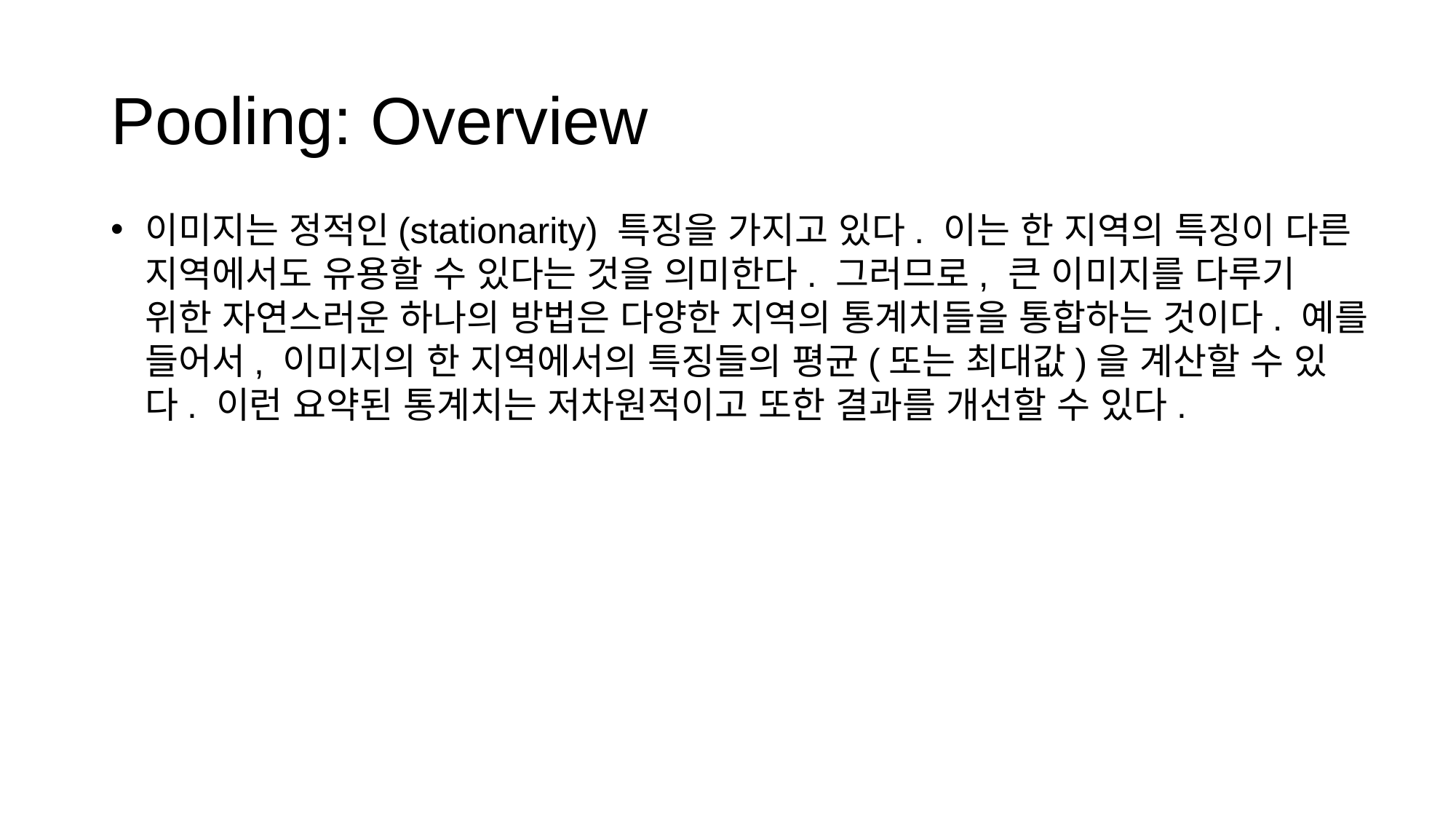

# Pooling: Overview
이미지는 정적인(stationarity) 특징을 가지고 있다. 이는 한 지역의 특징이 다른 지역에서도 유용할 수 있다는 것을 의미한다. 그러므로, 큰 이미지를 다루기 위한 자연스러운 하나의 방법은 다양한 지역의 통계치들을 통합하는 것이다. 예를 들어서, 이미지의 한 지역에서의 특징들의 평균(또는 최대값)을 계산할 수 있다. 이런 요약된 통계치는 저차원적이고 또한 결과를 개선할 수 있다.